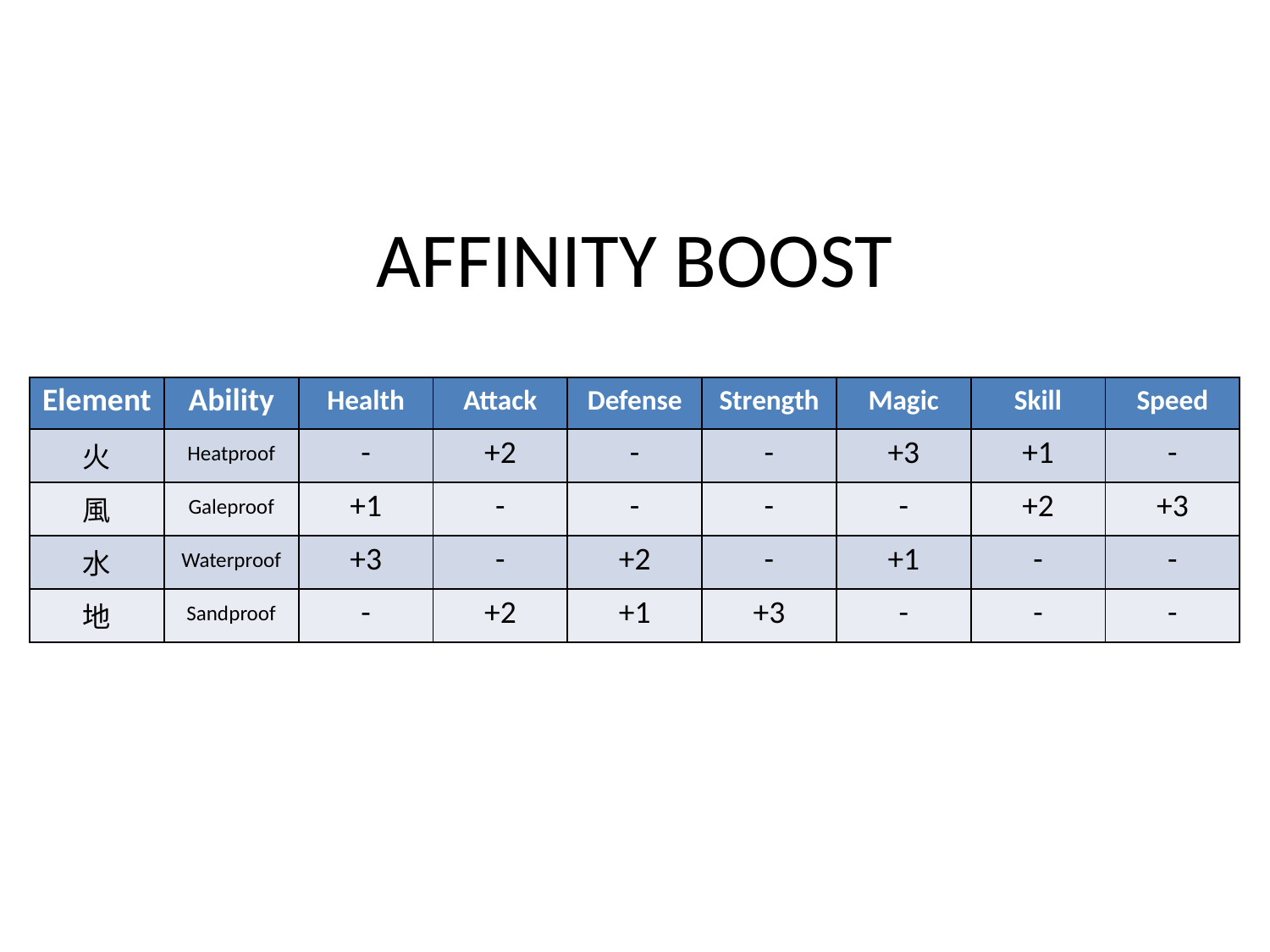

# AFFINITY BOOST
| Element | Ability | Health | Attack | Defense | Strength | Magic | Skill | Speed |
| --- | --- | --- | --- | --- | --- | --- | --- | --- |
| 火 | Heatproof | - | +2 | - | - | +3 | +1 | - |
| 風 | Galeproof | +1 | - | - | - | - | +2 | +3 |
| 水 | Waterproof | +3 | - | +2 | - | +1 | - | - |
| 地 | Sandproof | - | +2 | +1 | +3 | - | - | - |